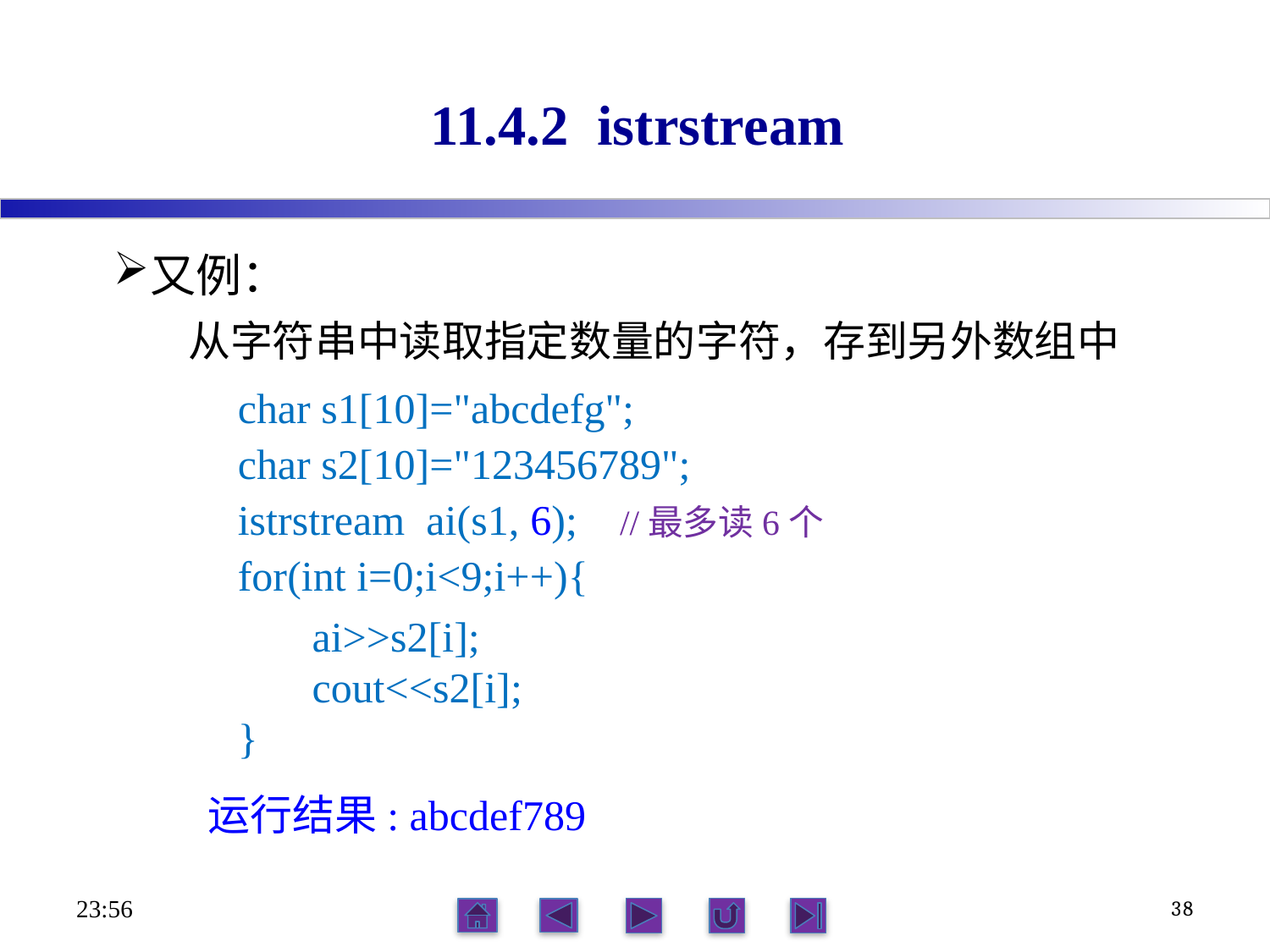

# 11.4.2  istrstream
又例：
从字符串中读取指定数量的字符，存到另外数组中
char s1[10]="abcdefg";
char s2[10]="123456789";
istrstream  ai(s1, 6);    //最多读6个
for(int i=0;i<9;i++){
       ai>>s2[i];
       cout<<s2[i];
}
 运行结果: abcdef789
23:56
38